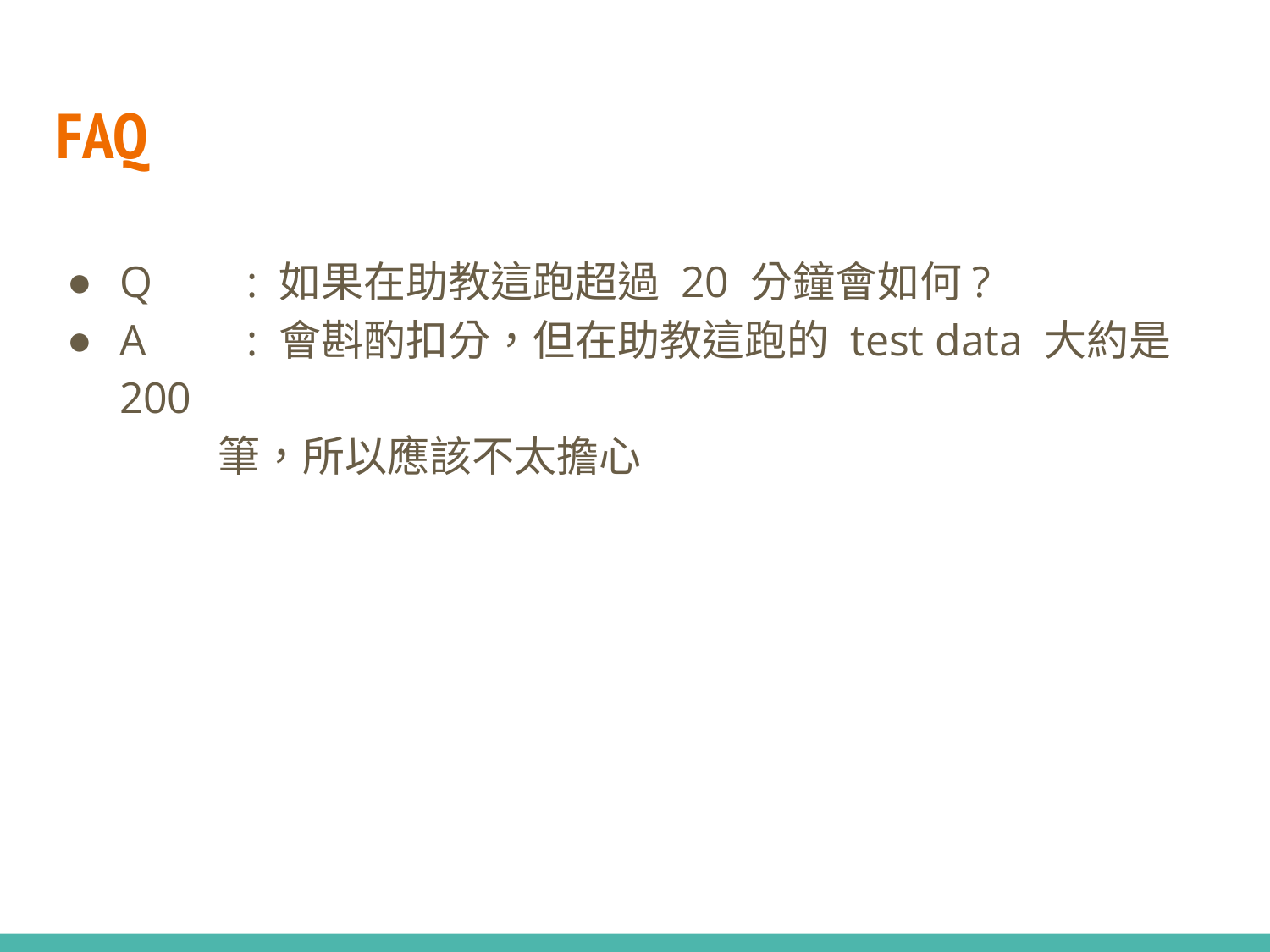

# FAQ
Q	: 如果在助教這跑超過 20 分鐘會如何?
A	: 會斟酌扣分，但在助教這跑的 test data 大約是 200
        筆，所以應該不太擔心